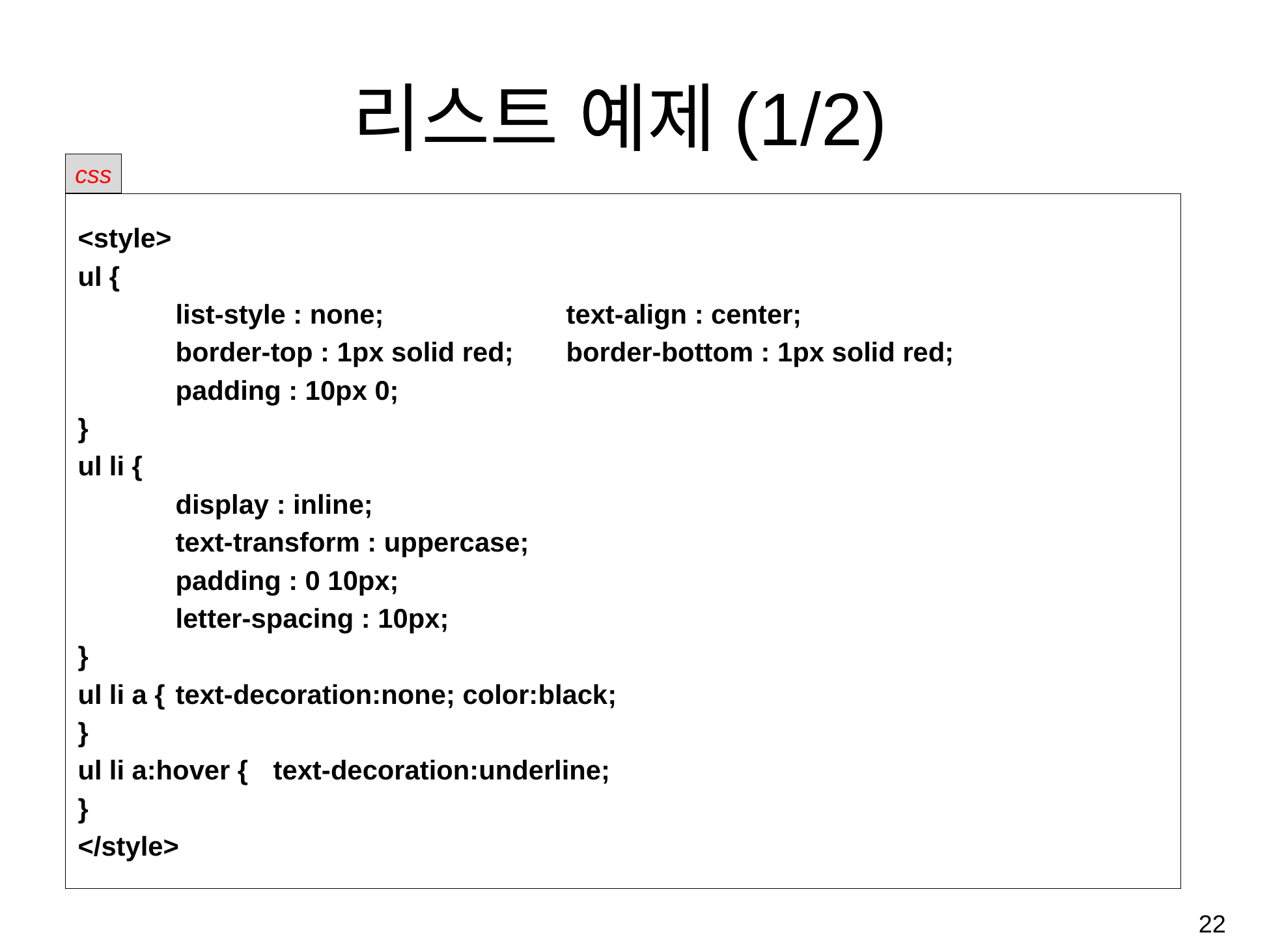

# 리스트 예제(1/2)
css
<style>
ul {
	list-style : none;		text-align : center;
	border-top : 1px solid red;  	border-bottom : 1px solid red;
	padding : 10px 0;
}
ul li {
	display : inline;
	text-transform : uppercase;
	padding : 0 10px;
	letter-spacing : 10px;
}
ul li a { 	text-decoration:none; color:black;
}
ul li a:hover {	text-decoration:underline;
}
</style>
22